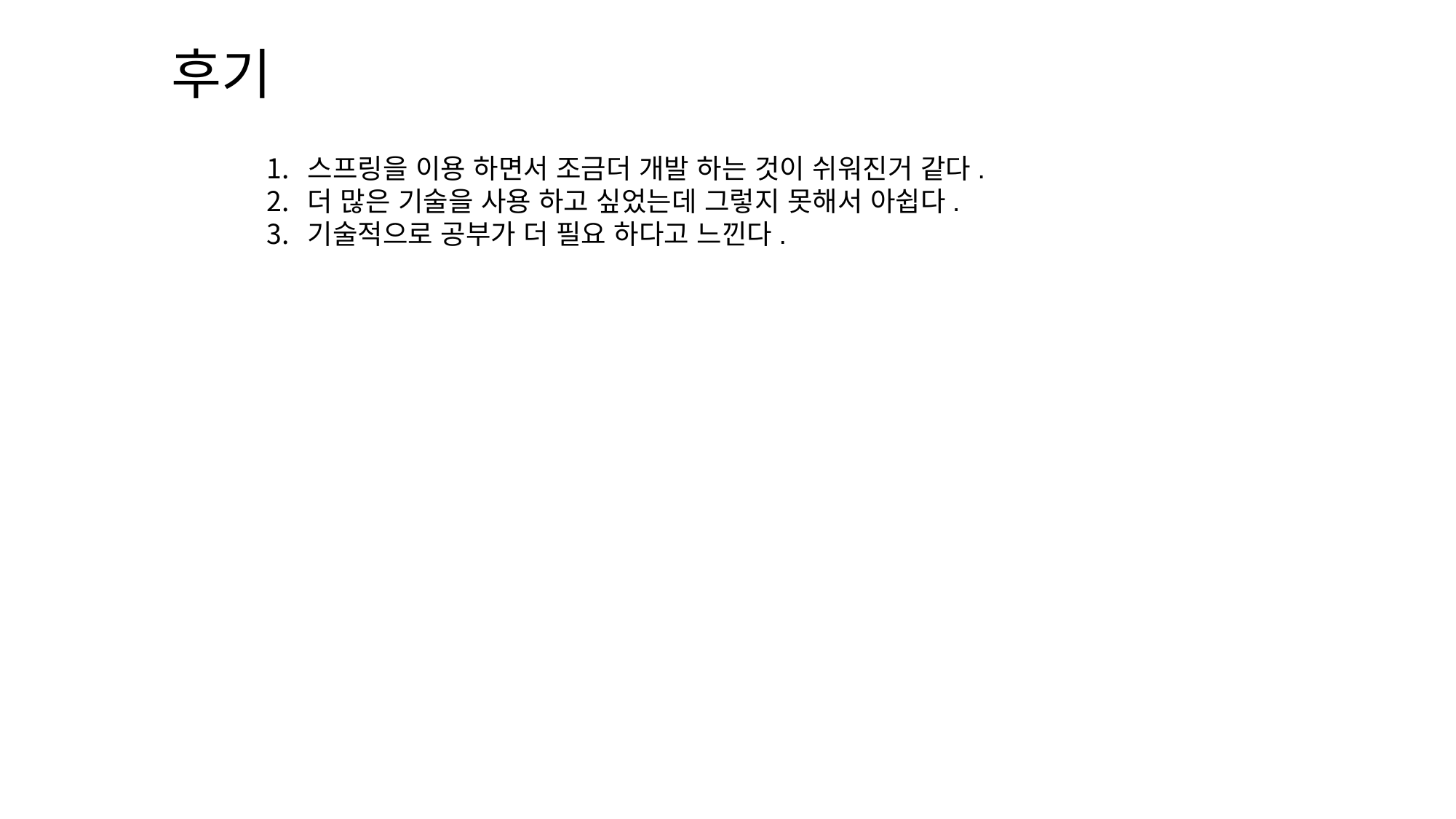

후기
스프링을 이용 하면서 조금더 개발 하는 것이 쉬워진거 같다.
더 많은 기술을 사용 하고 싶었는데 그렇지 못해서 아쉽다.
기술적으로 공부가 더 필요 하다고 느낀다.